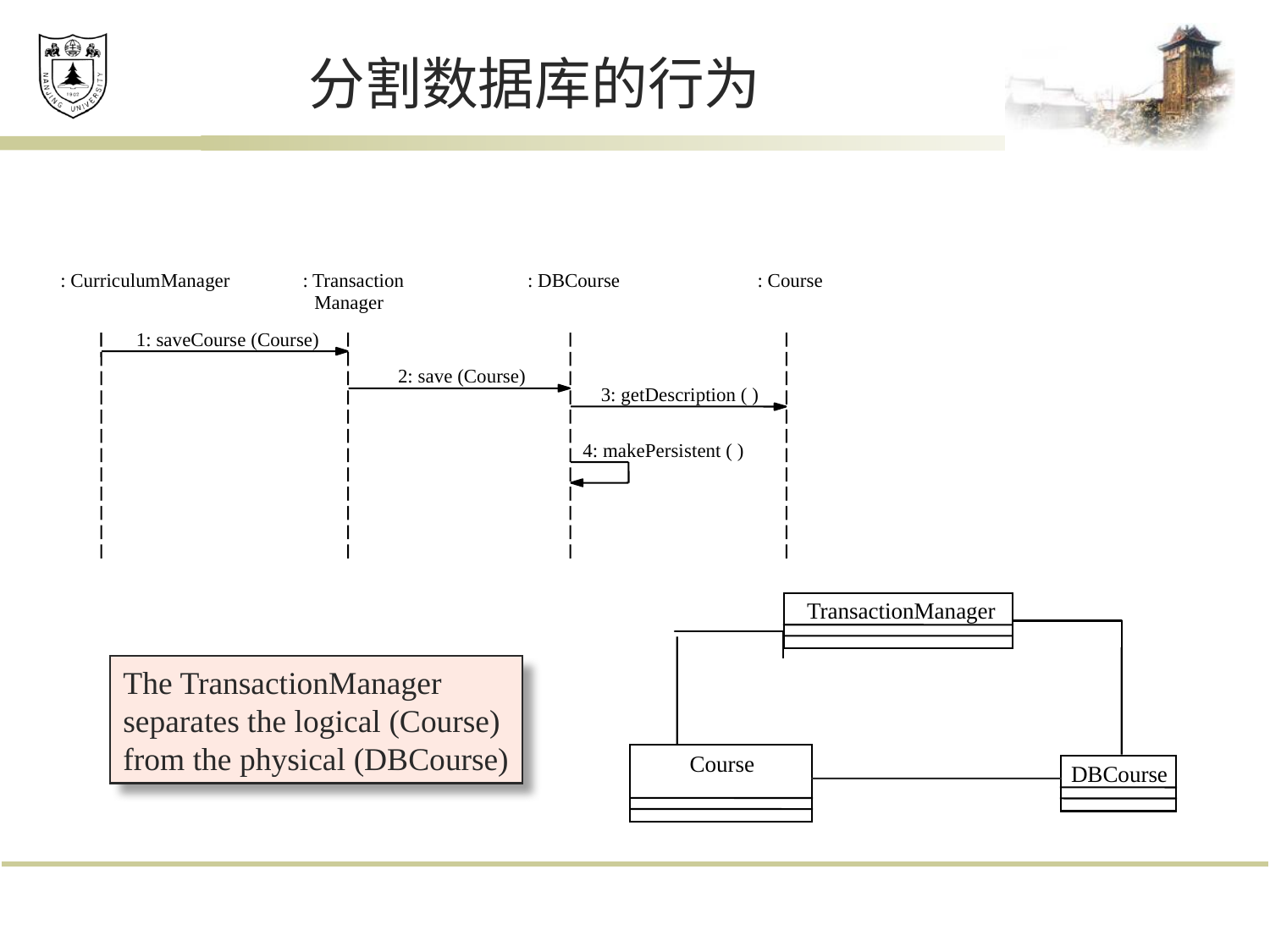

# 分割数据库的行为
 : CurriculumManager
 : Transaction
 : DBCourse
 : Course
Manager
1: saveCourse (Course)

2: save (Course)
3: getDescription ( )

4: makePersistent ( )

TransactionManager

Course

DBCourse

The TransactionManager
separates the logical (Course)
from the physical (DBCourse)